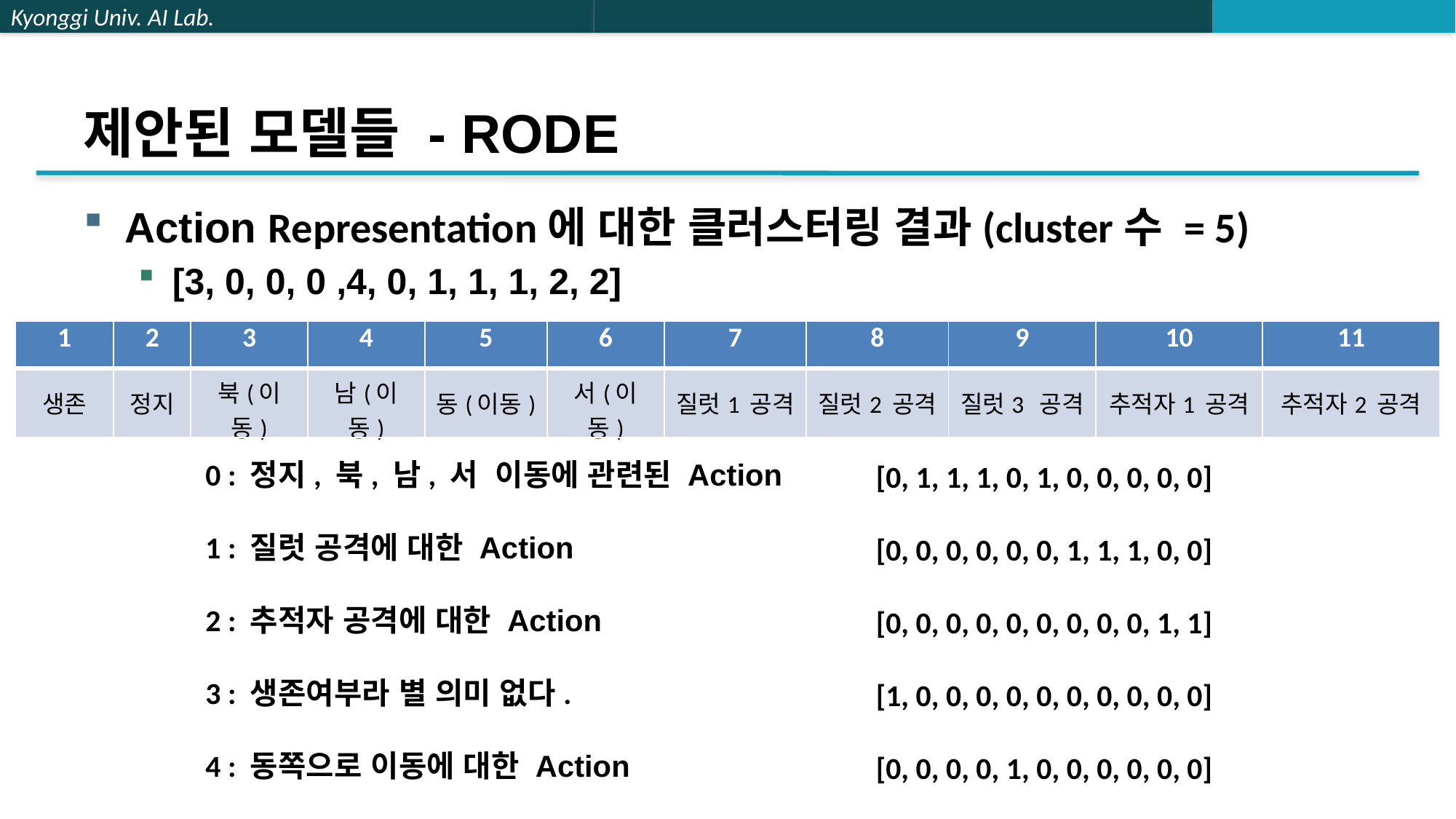

# 제안된 모델들 - RODE

Action Representation에 대한 클러스터링 결과(cluster수 = 5)
[3, 0, 0, 0 ,4, 0, 1, 1, 1, 2, 2]
| 1 | 2 | 3 | 4 | 5 | 6 | 7 | 8 | 9 | 10 | 11 |
| --- | --- | --- | --- | --- | --- | --- | --- | --- | --- | --- |
| 생존 | 정지 | 북(이동) | 남(이동) | 동(이동) | 서(이동) | 질럿1 공격 | 질럿2 공격 | 질럿3 공격 | 추적자1 공격 | 추적자2 공격 |
0 : 정지, 북, 남, 서  이동에 관련된 Action

1 : 질럿 공격에 대한 Action

2 : 추적자 공격에 대한 Action

3 : 생존여부라 별 의미 없다.

4 : 동쪽으로 이동에 대한 Action

[0, 1, 1, 1, 0, 1, 0, 0, 0, 0, 0]

[0, 0, 0, 0, 0, 0, 1, 1, 1, 0, 0]

[0, 0, 0, 0, 0, 0, 0, 0, 0, 1, 1]

[1, 0, 0, 0, 0, 0, 0, 0, 0, 0, 0]

[0, 0, 0, 0, 1, 0, 0, 0, 0, 0, 0]